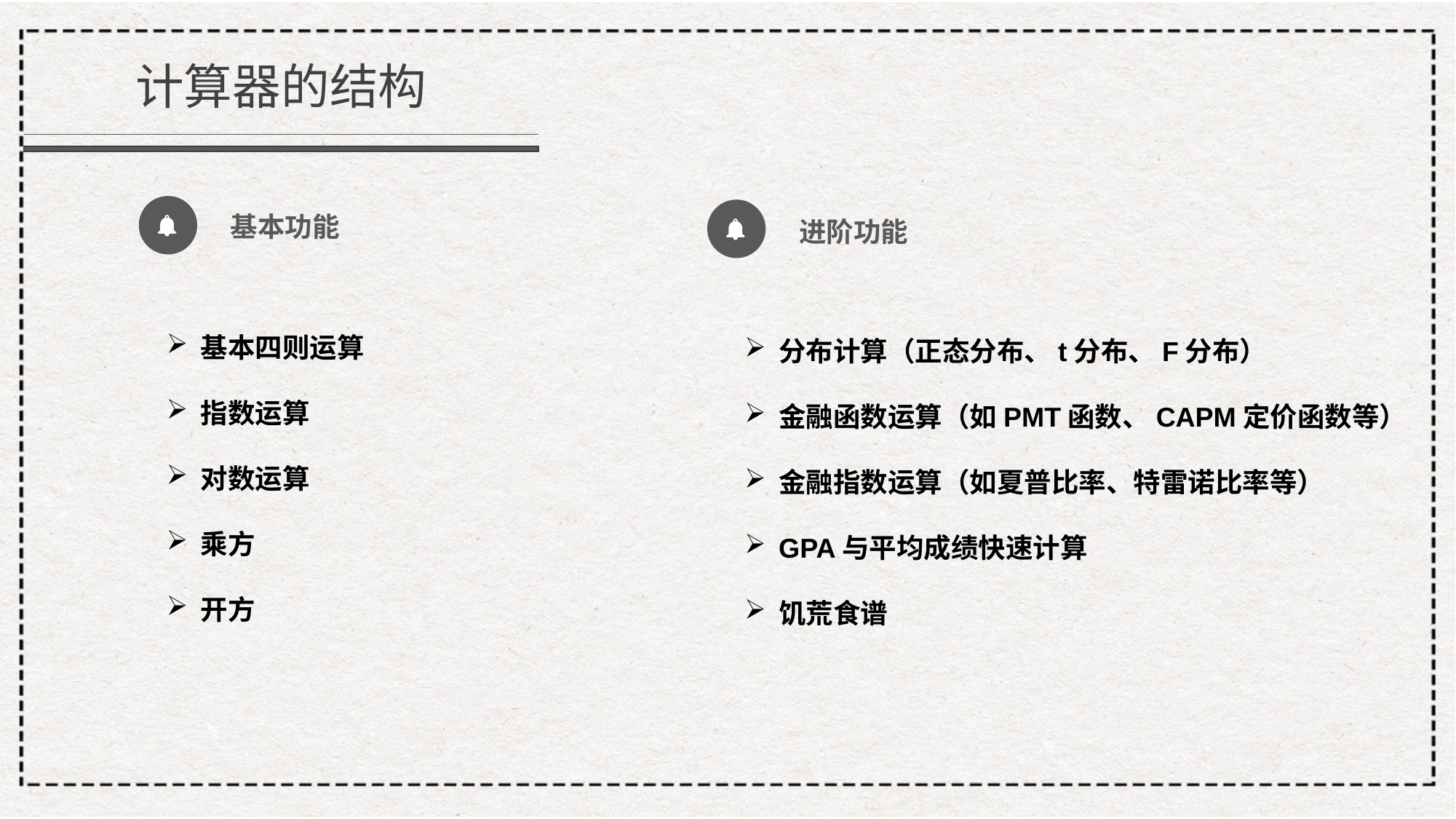

计算器的结构

基本功能
进阶功能

基本四则运算
指数运算
对数运算
乘方
开方

分布计算（正态分布、t分布、F分布）
金融函数运算（如PMT函数、CAPM定价函数等）
金融指数运算（如夏普比率、特雷诺比率等）
GPA与平均成绩快速计算
饥荒食谱